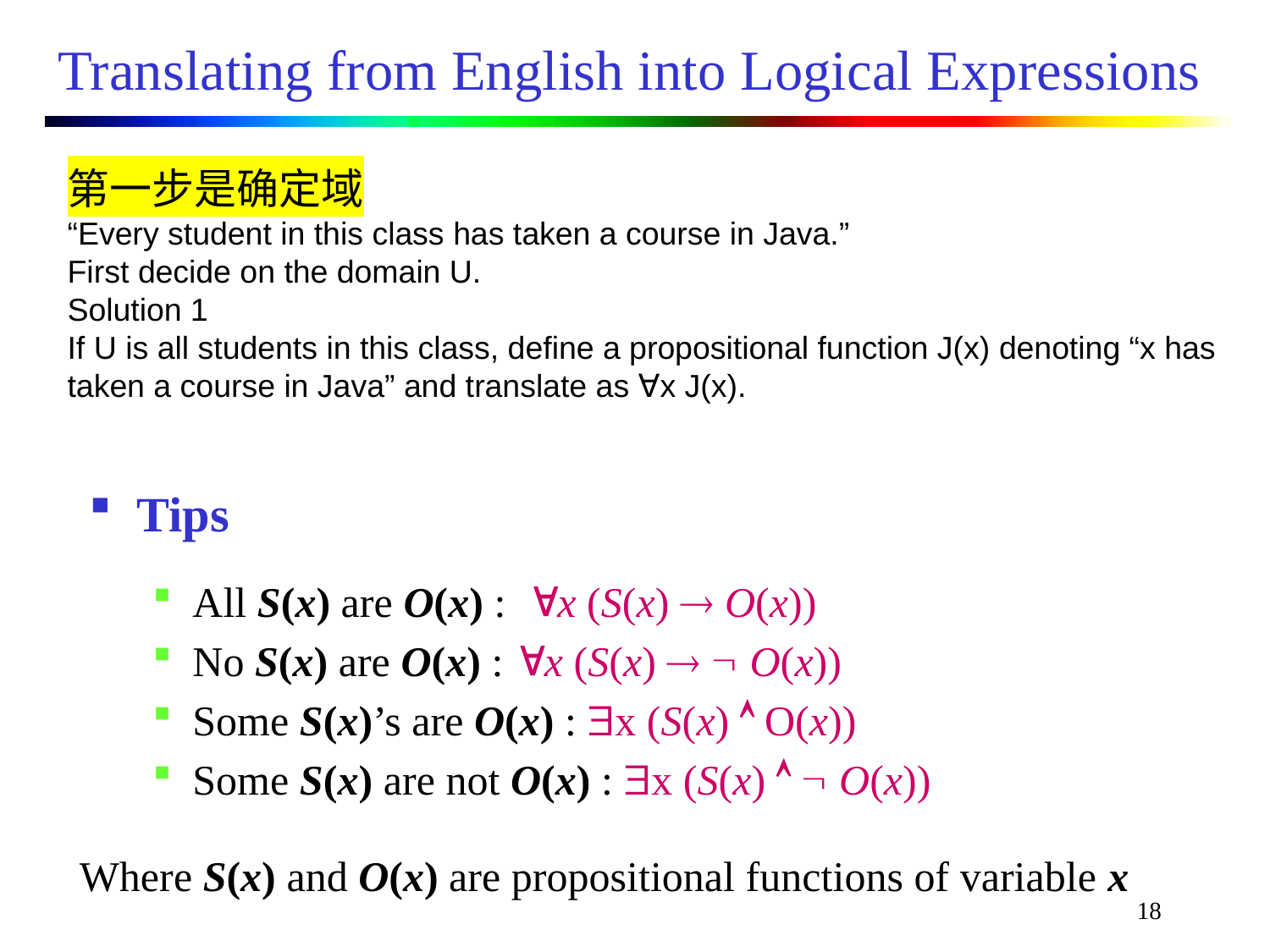

# Translating from English into Logical Expressions
第一步是确定域
“Every student in this class has taken a course in Java.”
First decide on the domain U.
Solution 1
If U is all students in this class, define a propositional function J(x) denoting “x has taken a course in Java” and translate as ∀x J(x).
Tips

All S(x) are O(x) :  ∀x (S(x) → O(x))
No S(x) are O(x) : ∀x (S(x) → ¬ O(x))
Some S(x)’s are O(x) : ∃x (S(x) ∧ O(x))
Some S(x) are not O(x) : ∃x (S(x) ∧ ¬ O(x))
Where S(x) and O(x) are propositional functions of variable x
18